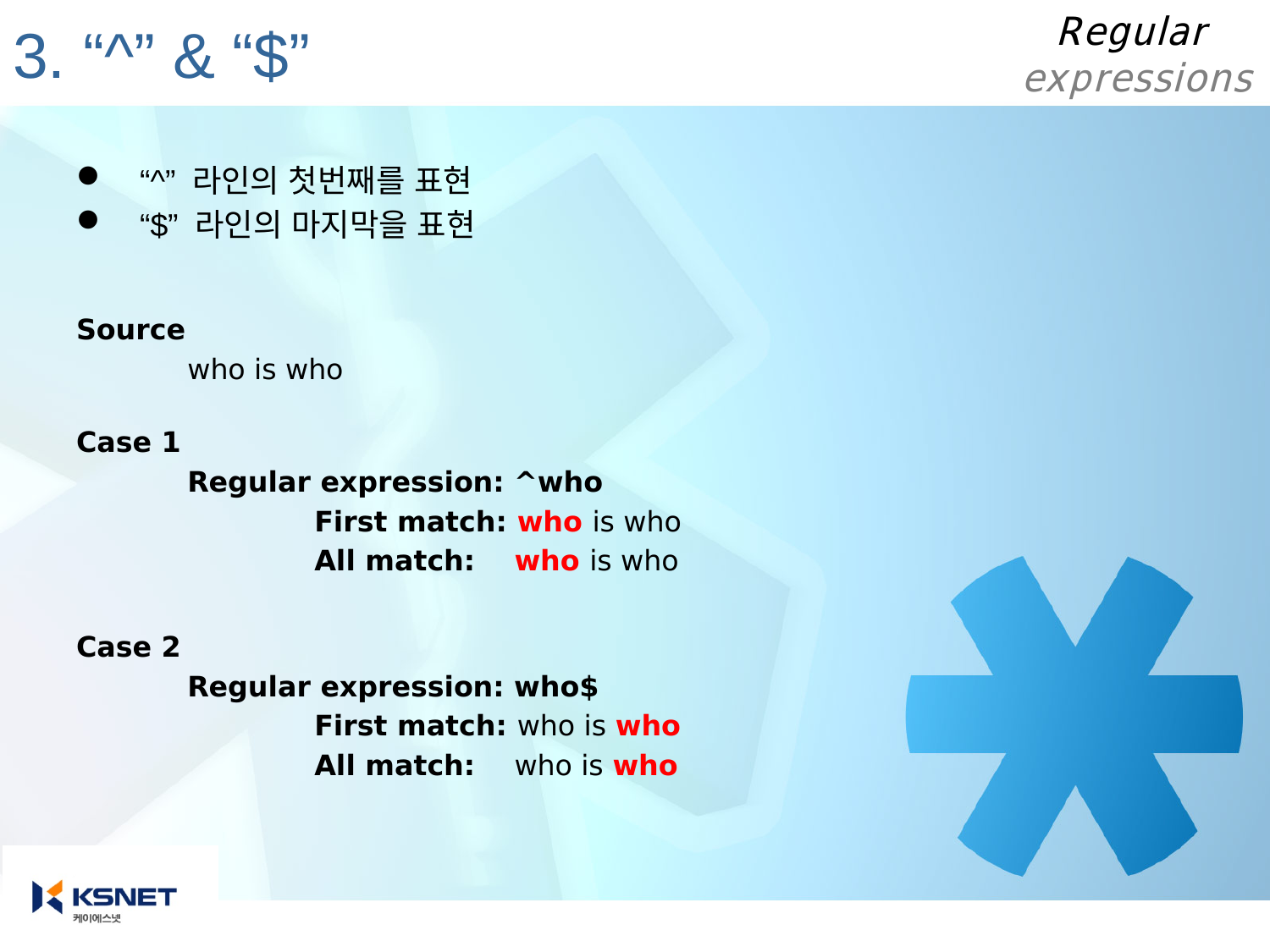

# 3. “^” & “$”

“^” 라인의 첫번째를 표현
“$” 라인의 마지막을 표현

Source
		who is who
Case 1
		Regular expression: ^who
			First match: who is who
			All match:    who is who

Case 2
		Regular expression: who$
			First match: who is who
			All match:    who is who